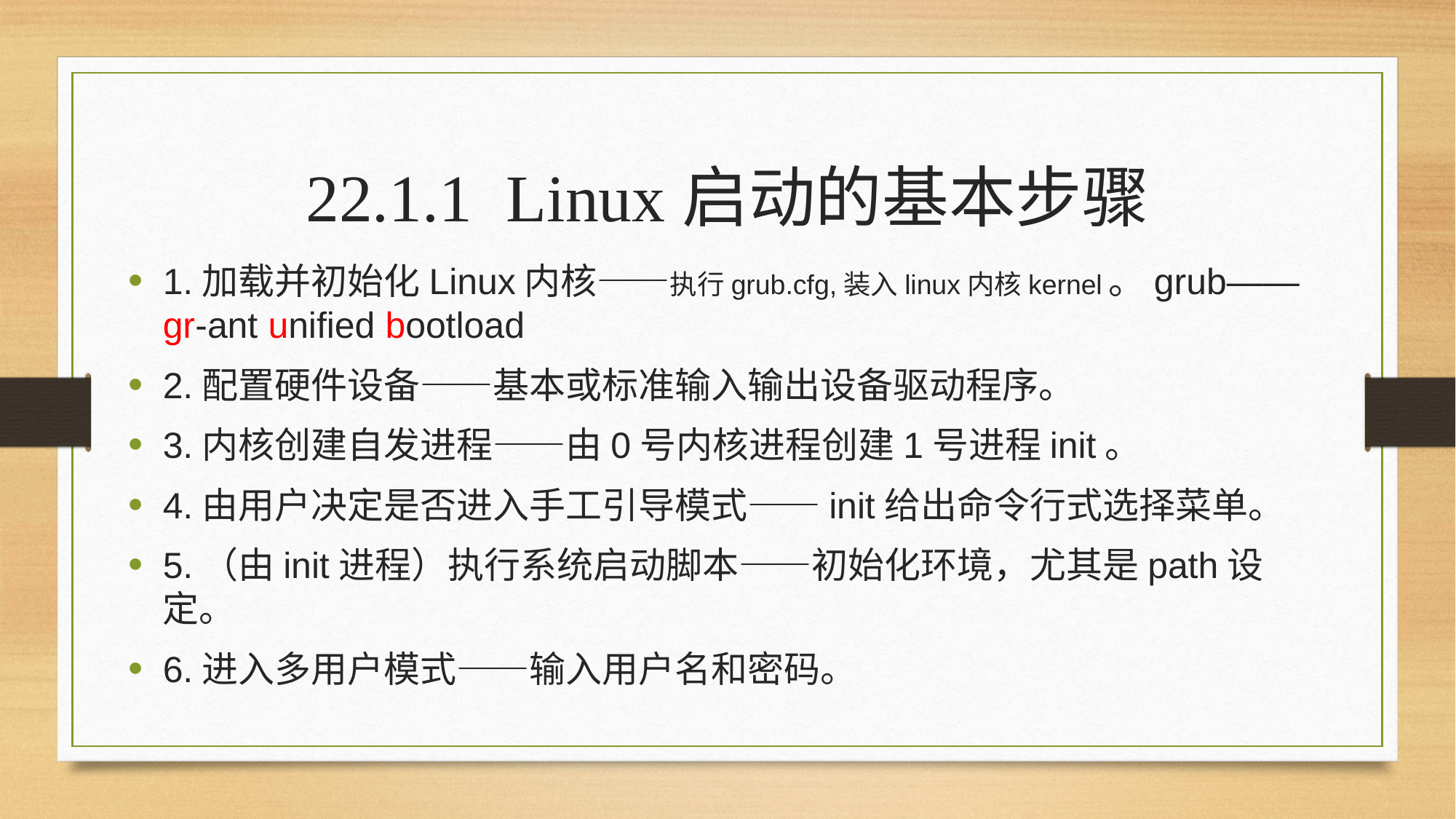

# 22.1.1  Linux启动的基本步骤
1.加载并初始化Linux内核——执行grub.cfg,装入linux内核kernel。grub——gr-ant unified bootload
2.配置硬件设备——基本或标准输入输出设备驱动程序。
3.内核创建自发进程——由0号内核进程创建1号进程init。
4.由用户决定是否进入手工引导模式——init给出命令行式选择菜单。
5.（由init进程）执行系统启动脚本——初始化环境，尤其是path设定。
6.进入多用户模式——输入用户名和密码。